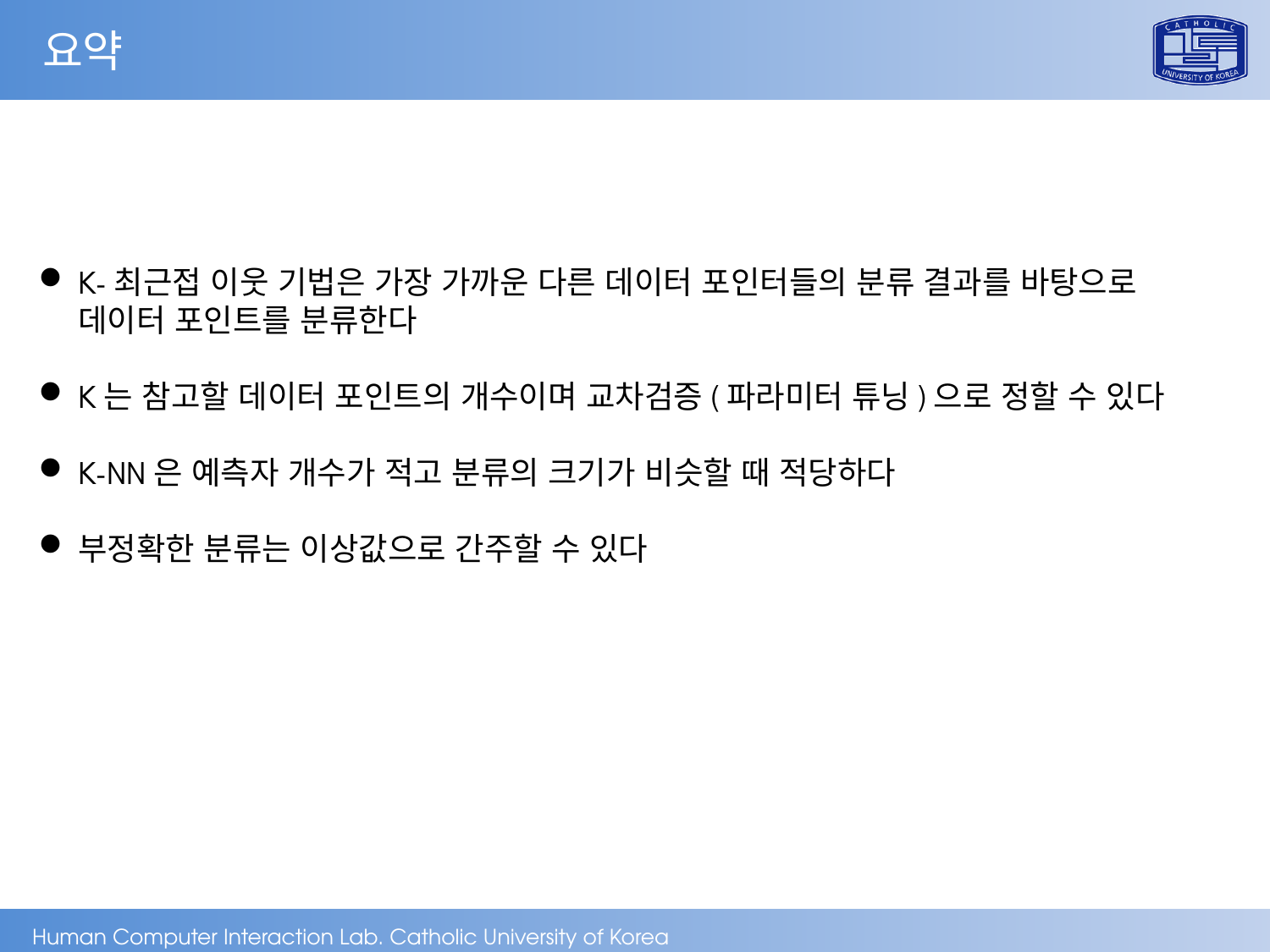

요약
K-최근접 이웃 기법은 가장 가까운 다른 데이터 포인터들의 분류 결과를 바탕으로 데이터 포인트를 분류한다

K는 참고할 데이터 포인트의 개수이며 교차검증(파라미터 튜닝)으로 정할 수 있다

K-NN은 예측자 개수가 적고 분류의 크기가 비슷할 때 적당하다

부정확한 분류는 이상값으로 간주할 수 있다